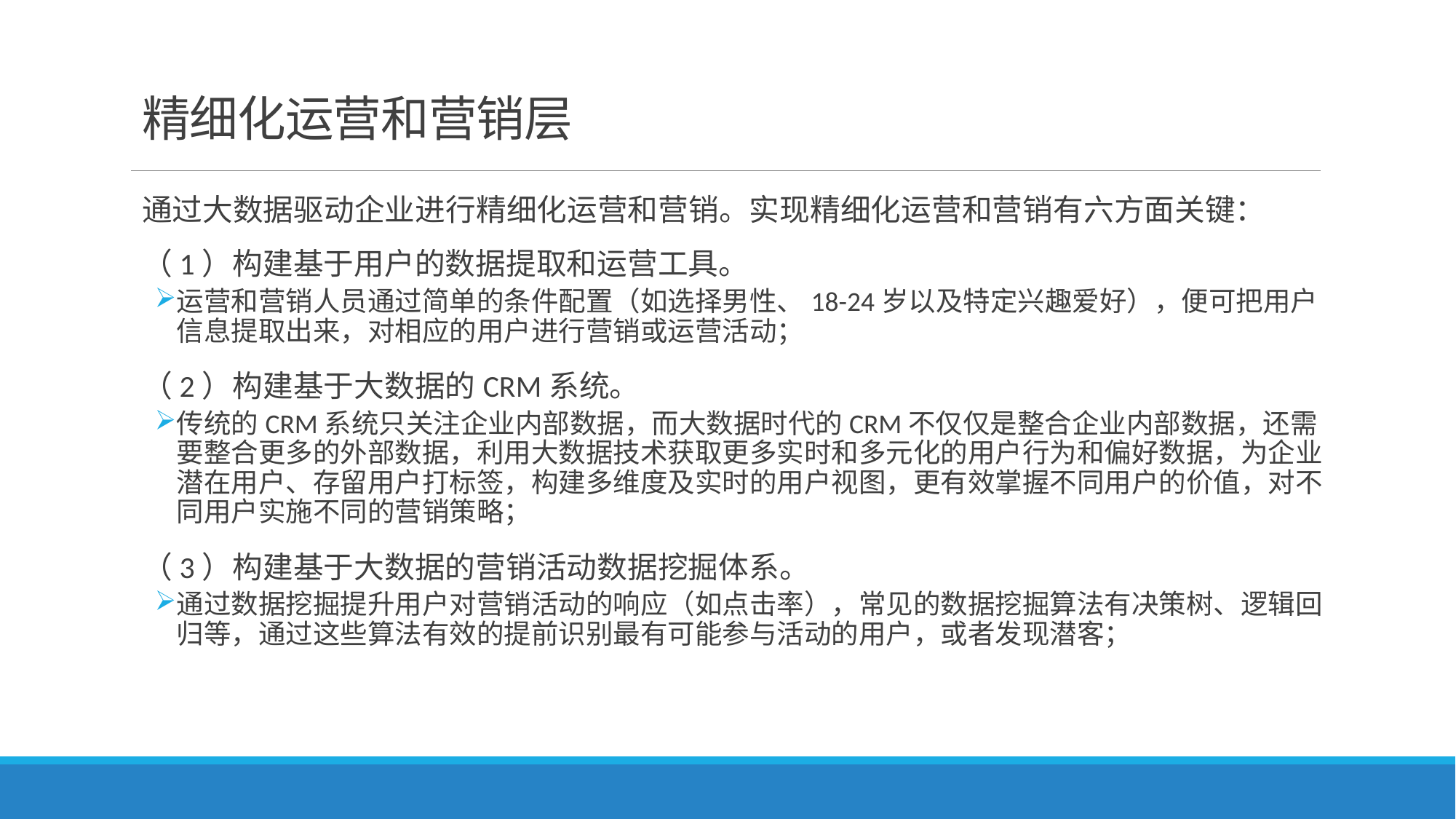

# 精细化运营和营销层
通过大数据驱动企业进行精细化运营和营销。实现精细化运营和营销有六方面关键：
（1）构建基于用户的数据提取和运营工具。
运营和营销人员通过简单的条件配置（如选择男性、18-24岁以及特定兴趣爱好），便可把用户信息提取出来，对相应的用户进行营销或运营活动；
（2）构建基于大数据的CRM系统。
传统的CRM系统只关注企业内部数据，而大数据时代的CRM不仅仅是整合企业内部数据，还需要整合更多的外部数据，利用大数据技术获取更多实时和多元化的用户行为和偏好数据，为企业潜在用户、存留用户打标签，构建多维度及实时的用户视图，更有效掌握不同用户的价值，对不同用户实施不同的营销策略；
（3）构建基于大数据的营销活动数据挖掘体系。
通过数据挖掘提升用户对营销活动的响应（如点击率），常见的数据挖掘算法有决策树、逻辑回归等，通过这些算法有效的提前识别最有可能参与活动的用户，或者发现潜客；